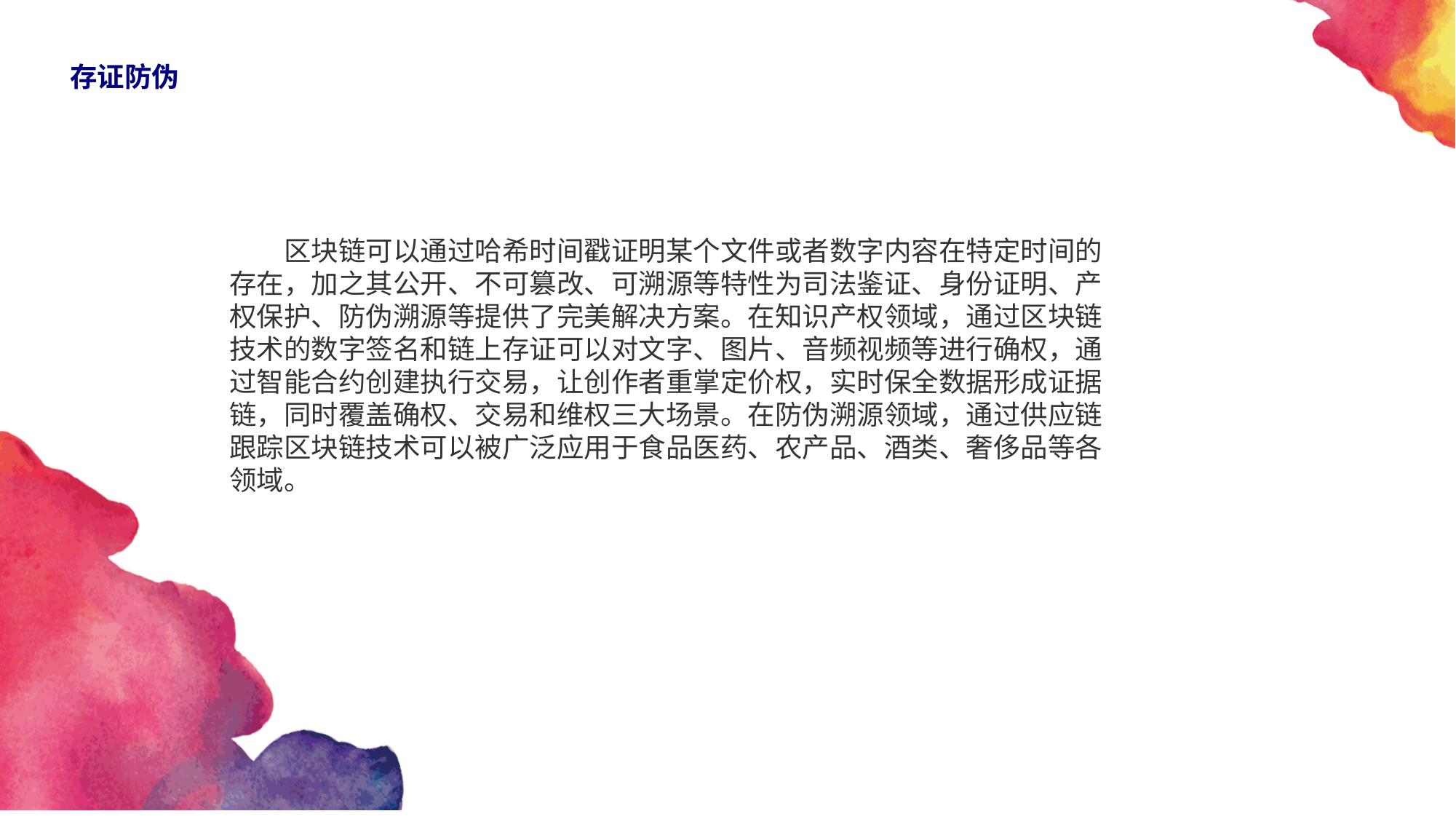

存证防伪
　　区块链可以通过哈希时间戳证明某个文件或者数字内容在特定时间的存在，加之其公开、不可篡改、可溯源等特性为司法鉴证、身份证明、产权保护、防伪溯源等提供了完美解决方案。在知识产权领域，通过区块链技术的数字签名和链上存证可以对文字、图片、音频视频等进行确权，通过智能合约创建执行交易，让创作者重掌定价权，实时保全数据形成证据链，同时覆盖确权、交易和维权三大场景。在防伪溯源领域，通过供应链跟踪区块链技术可以被广泛应用于食品医药、农产品、酒类、奢侈品等各领域。